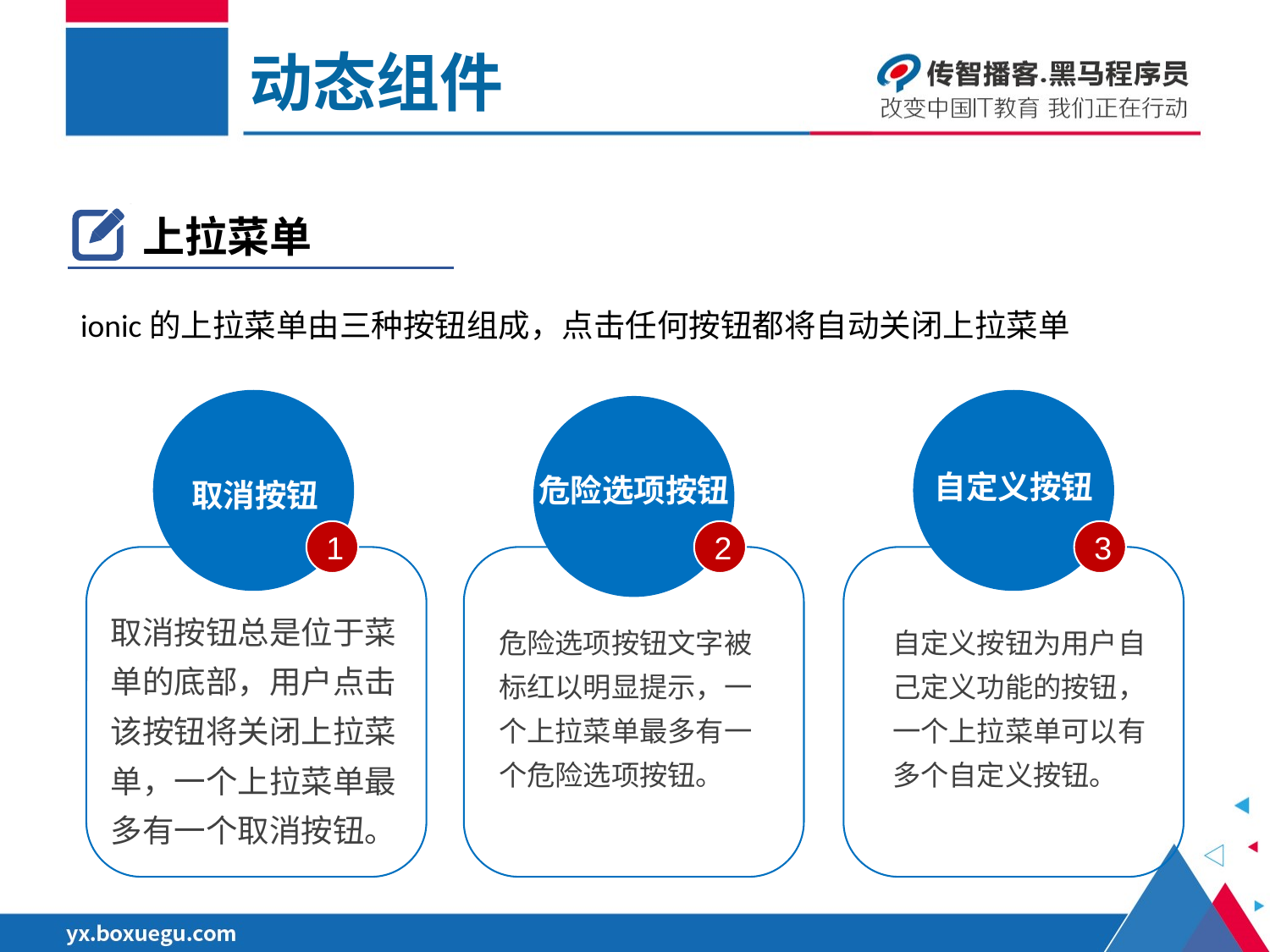

动态组件
上拉菜单

ionic的上拉菜单由三种按钮组成，点击任何按钮都将自动关闭上拉菜单

自定义按钮
危险选项按钮
取消按钮
1
2
3

取消按钮总是位于菜单的底部，用户点击该按钮将关闭上拉菜单，一个上拉菜单最多有一个取消按钮。
危险选项按钮文字被标红以明显提示，一个上拉菜单最多有一个危险选项按钮。
自定义按钮为用户自己定义功能的按钮，一个上拉菜单可以有多个自定义按钮。